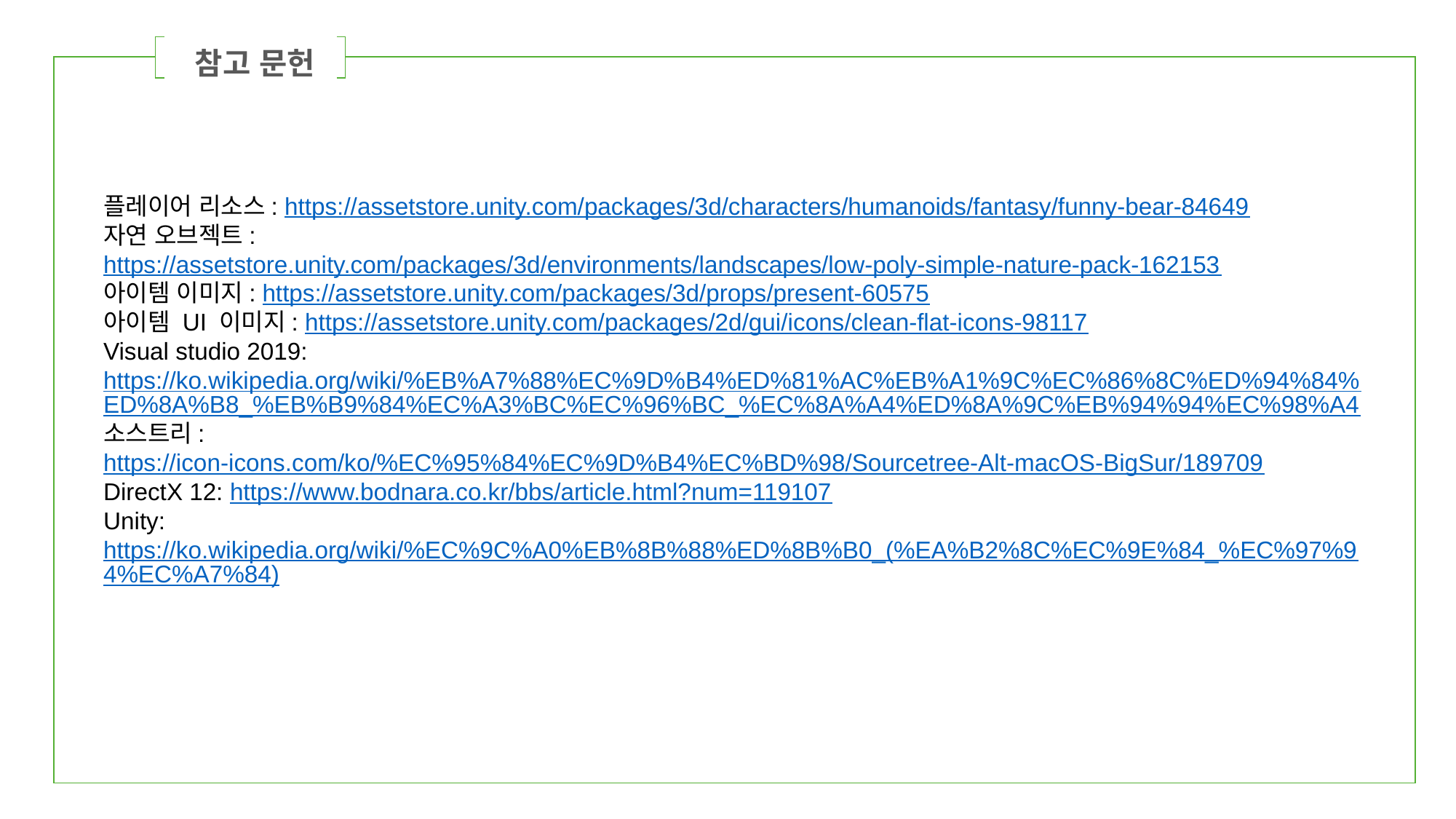

참고 문헌
|  | ㅂ |  |
| --- | --- | --- |

플레이어 리소스: https://assetstore.unity.com/packages/3d/characters/humanoids/fantasy/funny-bear-84649
자연 오브젝트: https://assetstore.unity.com/packages/3d/environments/landscapes/low-poly-simple-nature-pack-162153
아이템 이미지: https://assetstore.unity.com/packages/3d/props/present-60575
아이템 UI 이미지: https://assetstore.unity.com/packages/2d/gui/icons/clean-flat-icons-98117
Visual studio 2019: https://ko.wikipedia.org/wiki/%EB%A7%88%EC%9D%B4%ED%81%AC%EB%A1%9C%EC%86%8C%ED%94%84%ED%8A%B8_%EB%B9%84%EC%A3%BC%EC%96%BC_%EC%8A%A4%ED%8A%9C%EB%94%94%EC%98%A4
소스트리: https://icon-icons.com/ko/%EC%95%84%EC%9D%B4%EC%BD%98/Sourcetree-Alt-macOS-BigSur/189709
DirectX 12: https://www.bodnara.co.kr/bbs/article.html?num=119107
Unity: https://ko.wikipedia.org/wiki/%EC%9C%A0%EB%8B%88%ED%8B%B0_(%EA%B2%8C%EC%9E%84_%EC%97%94%EC%A7%84)